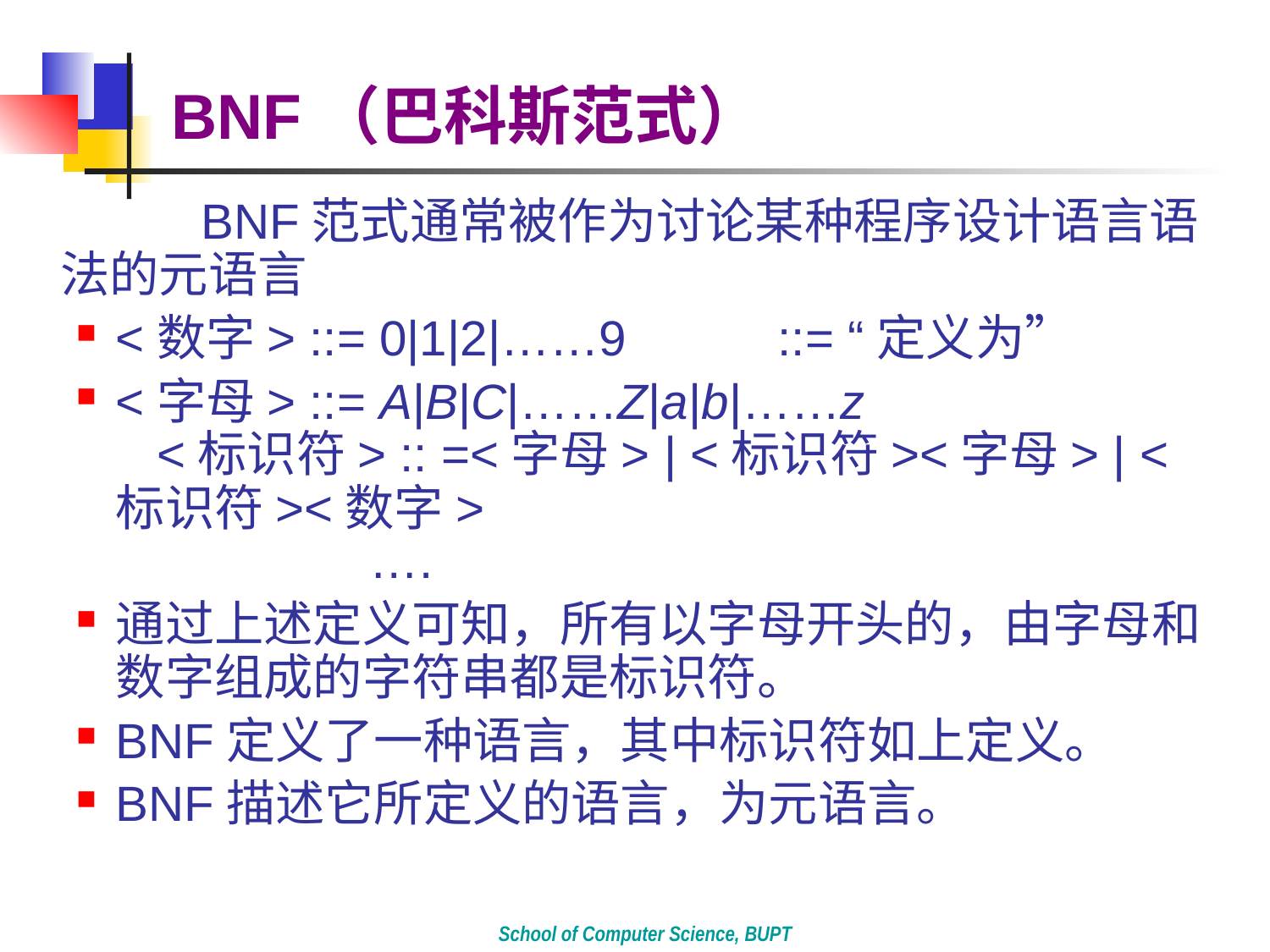

# BNF（巴科斯范式）
		 BNF范式通常被作为讨论某种程序设计语言语法的元语言
<数字> ::= 0|1|2|……9           ::= “定义为”
<字母> ::= A|B|C|……Z|a|b|……z                            <标识符> :: =<字母> | <标识符><字母> | <标识符><数字>
		….
通过上述定义可知，所有以字母开头的，由字母和数字组成的字符串都是标识符。
BNF定义了一种语言，其中标识符如上定义。
BNF描述它所定义的语言，为元语言。

School of Computer Science, BUPT
20